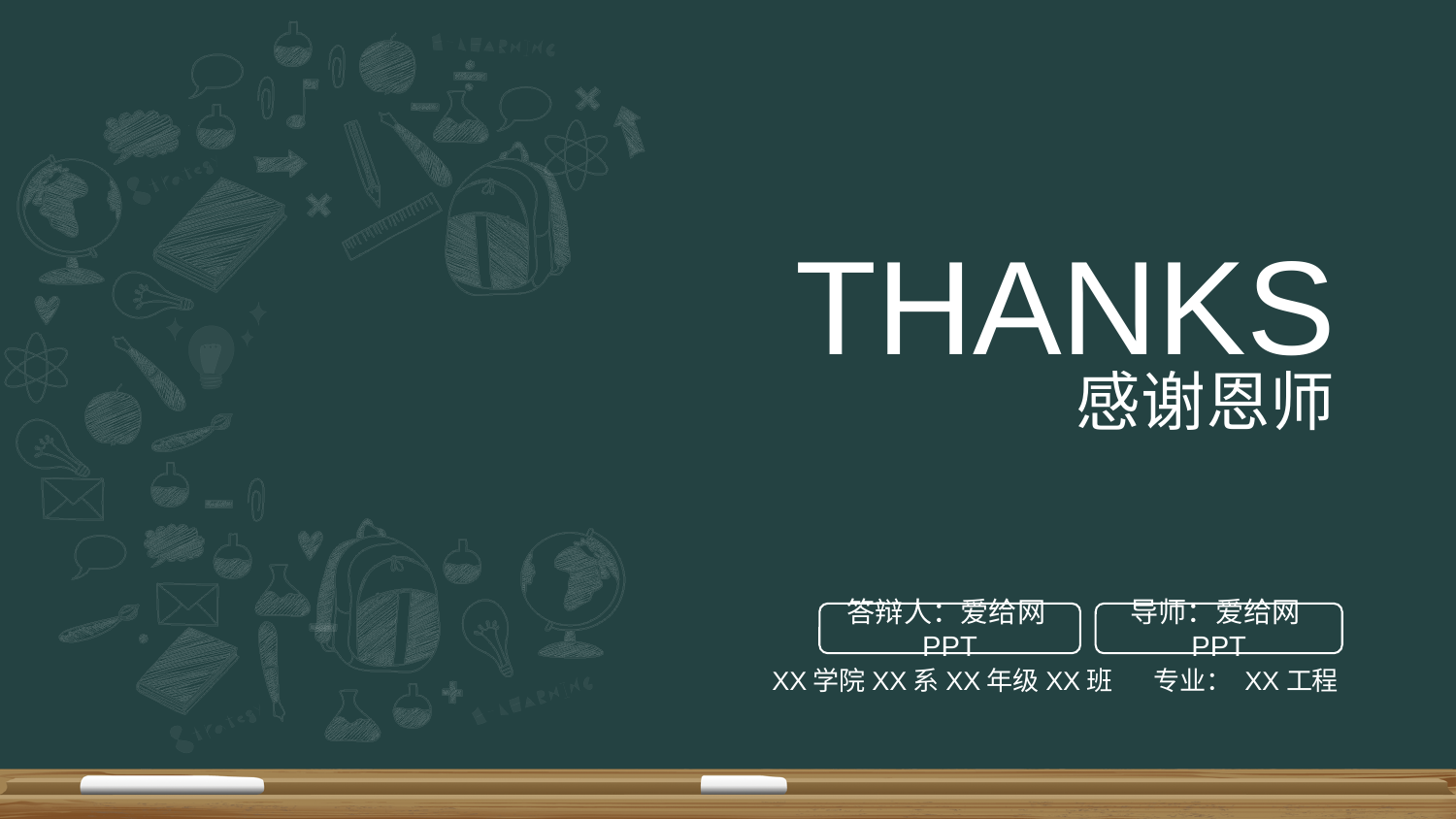

THANKS
感谢恩师
答辩人：爱给网PPT
导师：爱给网PPT
XX学院XX系XX年级XX班       专业： XX工程